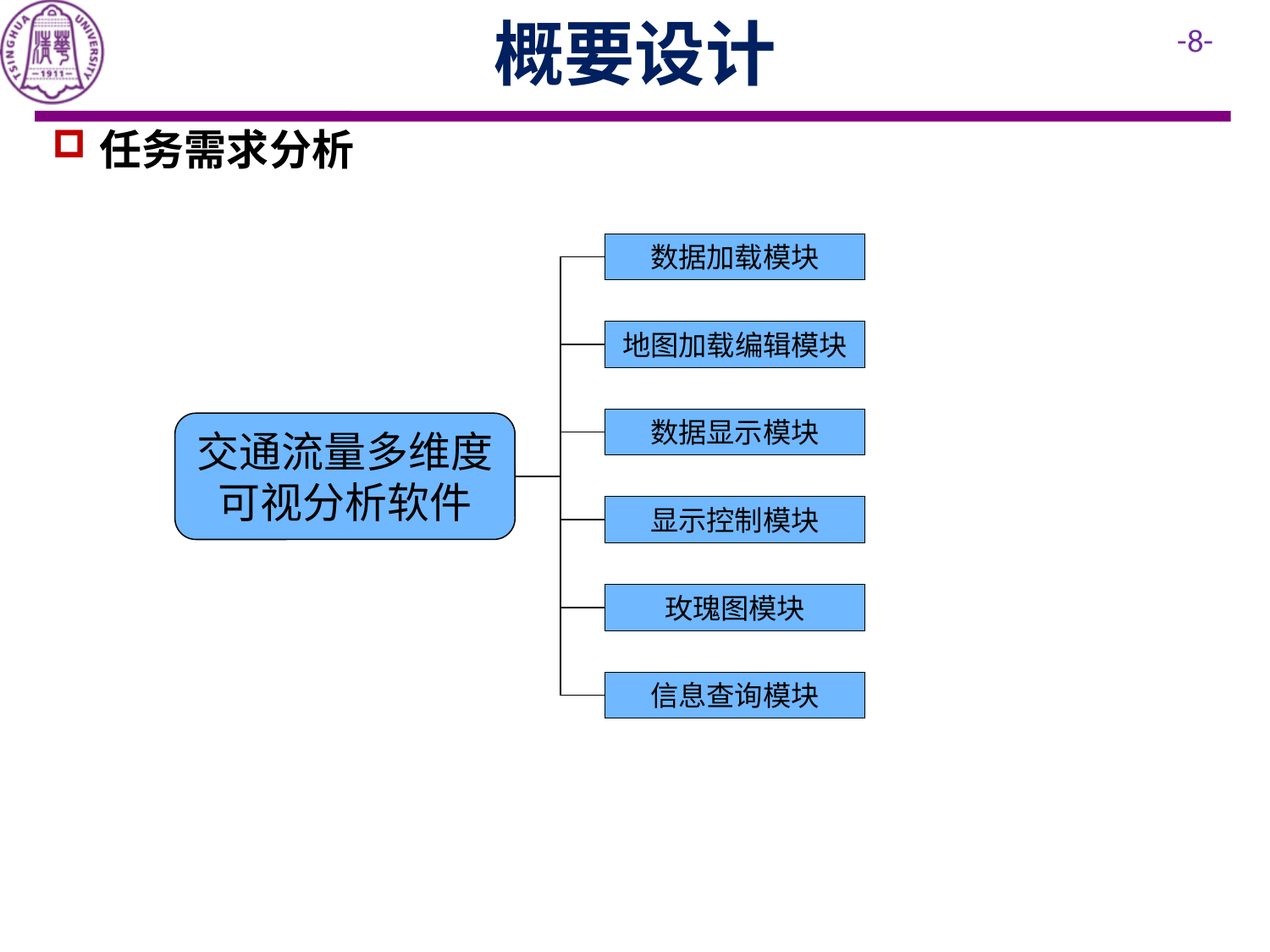

概要设计
任务需求分析
数据加载模块
地图加载编辑模块
数据显示模块
交通流量多维度可视分析软件
显示控制模块
玫瑰图模块
信息查询模块